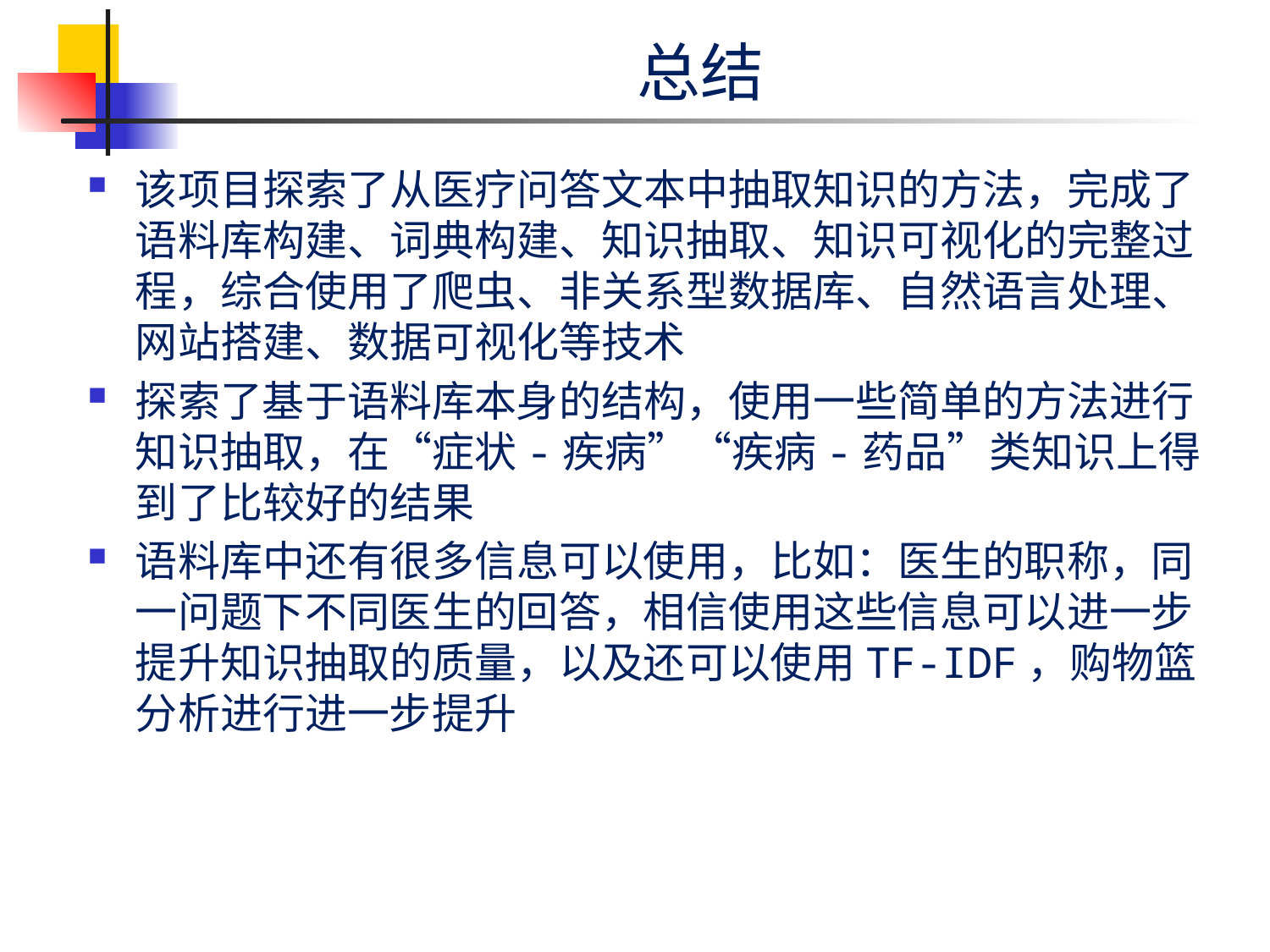

# 总结
该项目探索了从医疗问答文本中抽取知识的方法，完成了语料库构建、词典构建、知识抽取、知识可视化的完整过程，综合使用了爬虫、非关系型数据库、自然语言处理、网站搭建、数据可视化等技术
探索了基于语料库本身的结构，使用一些简单的方法进行知识抽取，在“症状-疾病”“疾病-药品”类知识上得到了比较好的结果
语料库中还有很多信息可以使用，比如：医生的职称，同一问题下不同医生的回答，相信使用这些信息可以进一步提升知识抽取的质量，以及还可以使用TF-IDF，购物篮分析进行进一步提升